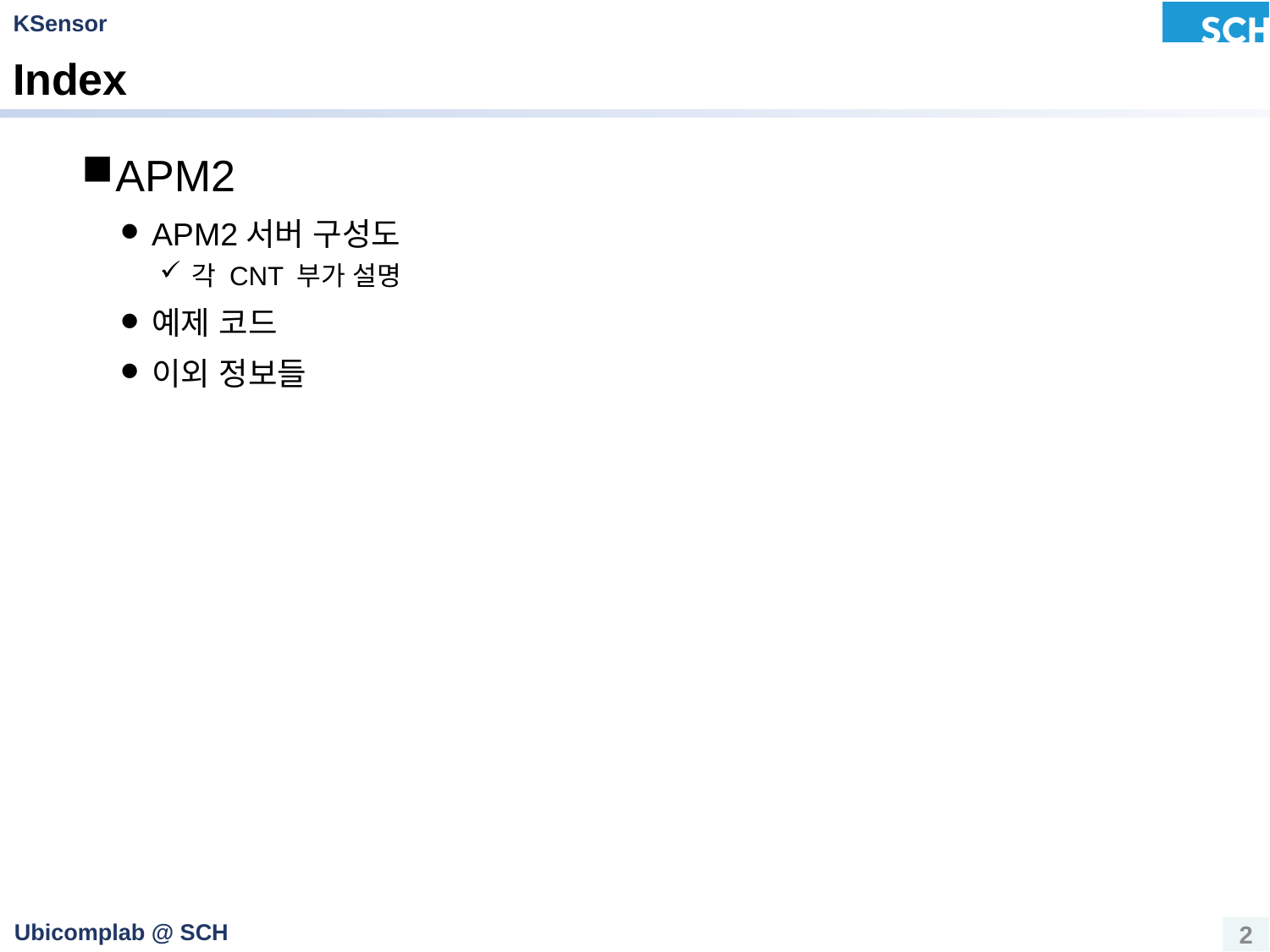

# Index
APM2
APM2서버 구성도
각 CNT 부가 설명
예제 코드
이외 정보들
2